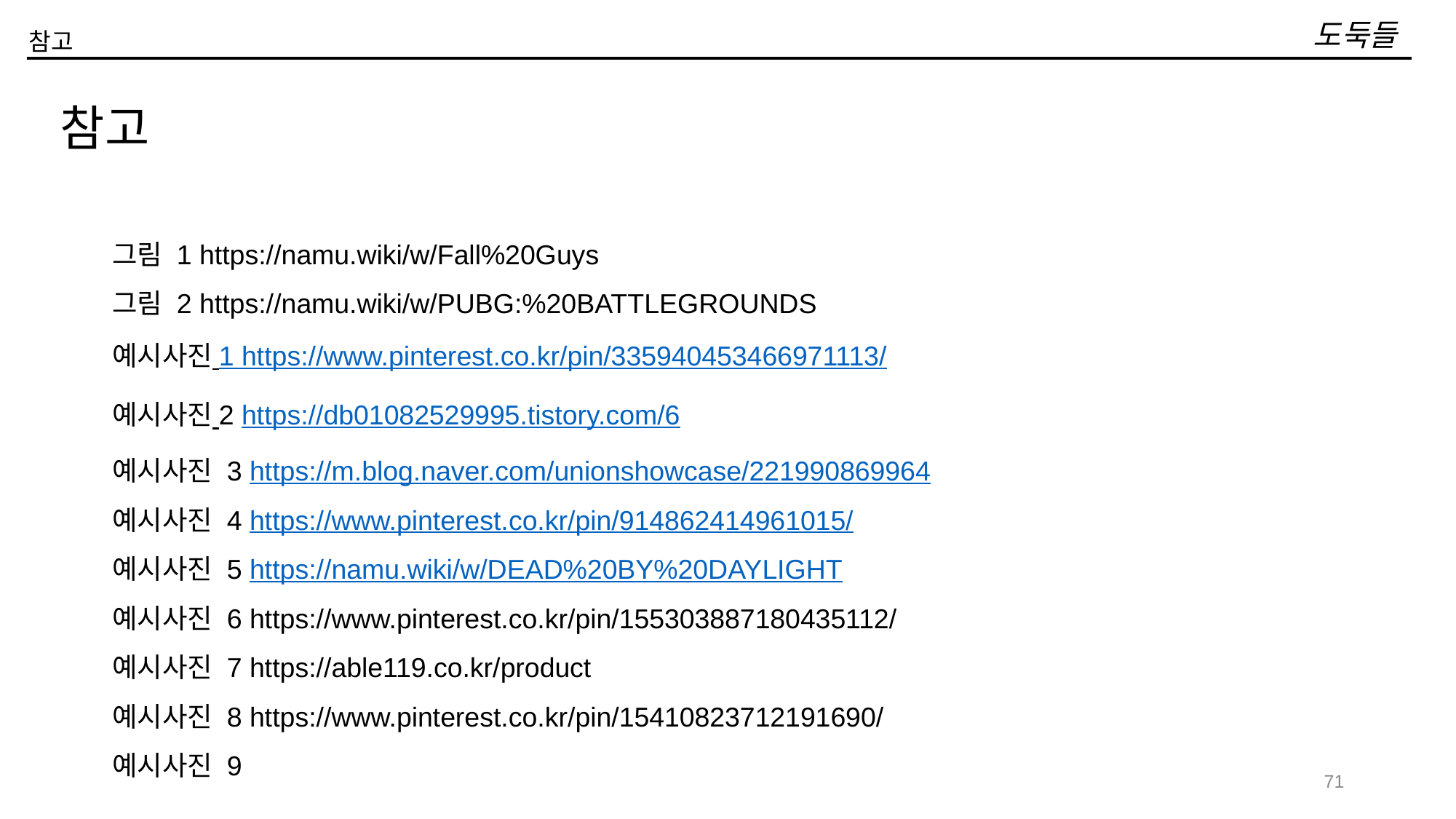

도둑들
참고
참고
그림 1 https://namu.wiki/w/Fall%20Guys
그림 2 https://namu.wiki/w/PUBG:%20BATTLEGROUNDS
예시사진 1 https://www.pinterest.co.kr/pin/335940453466971113/
예시사진 2 https://db01082529995.tistory.com/6
예시사진 3 https://m.blog.naver.com/unionshowcase/221990869964
예시사진 4 https://www.pinterest.co.kr/pin/914862414961015/
예시사진 5 https://namu.wiki/w/DEAD%20BY%20DAYLIGHT
예시사진 6 https://www.pinterest.co.kr/pin/155303887180435112/
예시사진 7 https://able119.co.kr/product
예시사진 8 https://www.pinterest.co.kr/pin/15410823712191690/
예시사진 9
71